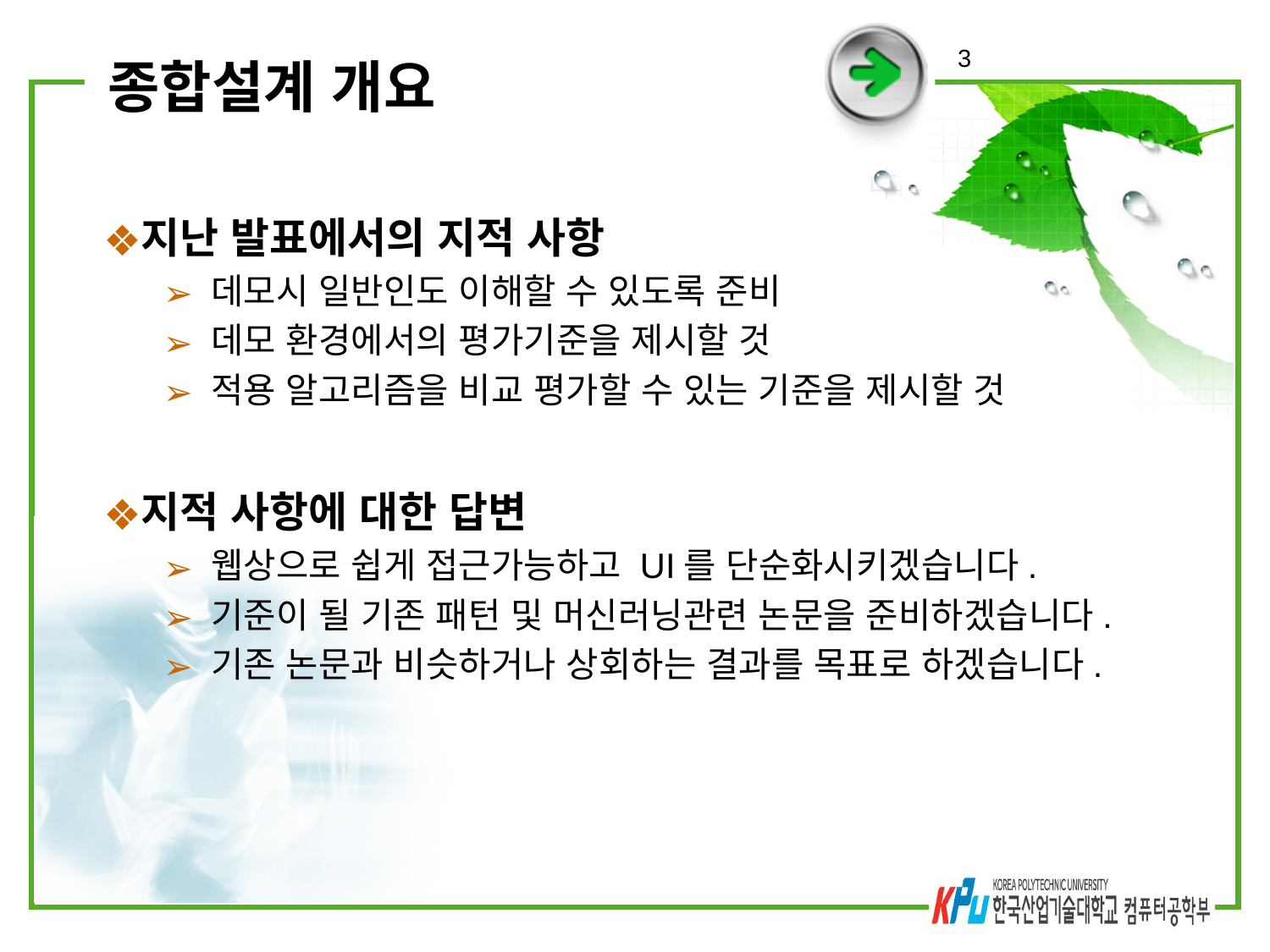

3
# 종합설계 개요
지난 발표에서의 지적 사항
 데모시 일반인도 이해할 수 있도록 준비
 데모 환경에서의 평가기준을 제시할 것
 적용 알고리즘을 비교 평가할 수 있는 기준을 제시할 것

지적 사항에 대한 답변
 웹상으로 쉽게 접근가능하고 UI를 단순화시키겠습니다.
 기준이 될 기존 패턴 및 머신러닝관련 논문을 준비하겠습니다.
 기존 논문과 비슷하거나 상회하는 결과를 목표로 하겠습니다.